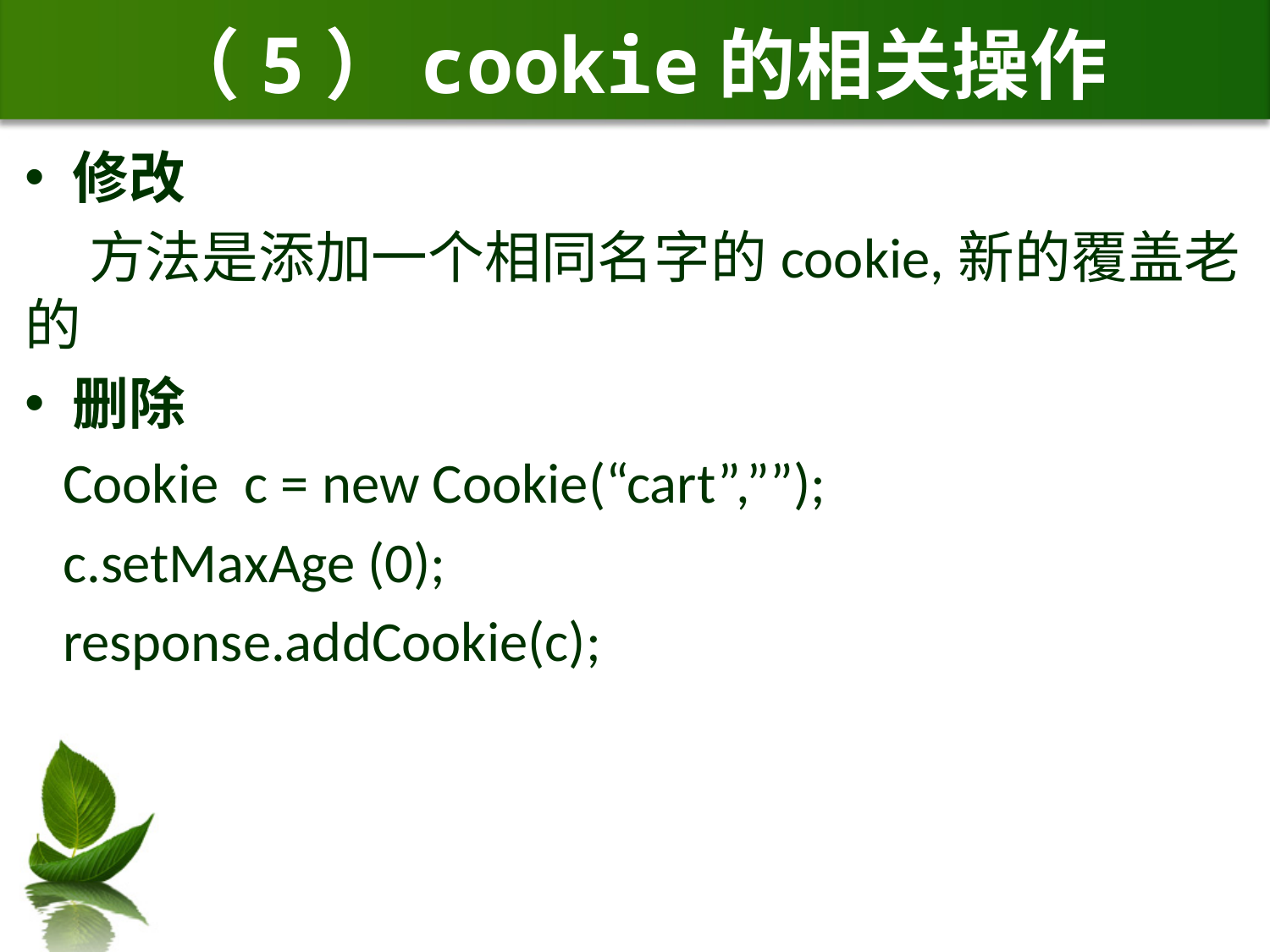

# （5）cookie的相关操作
修改
    方法是添加一个相同名字的cookie,新的覆盖老的
删除
   Cookie  c = new Cookie(“cart”,””);
   c.setMaxAge (0);
   response.addCookie(c);